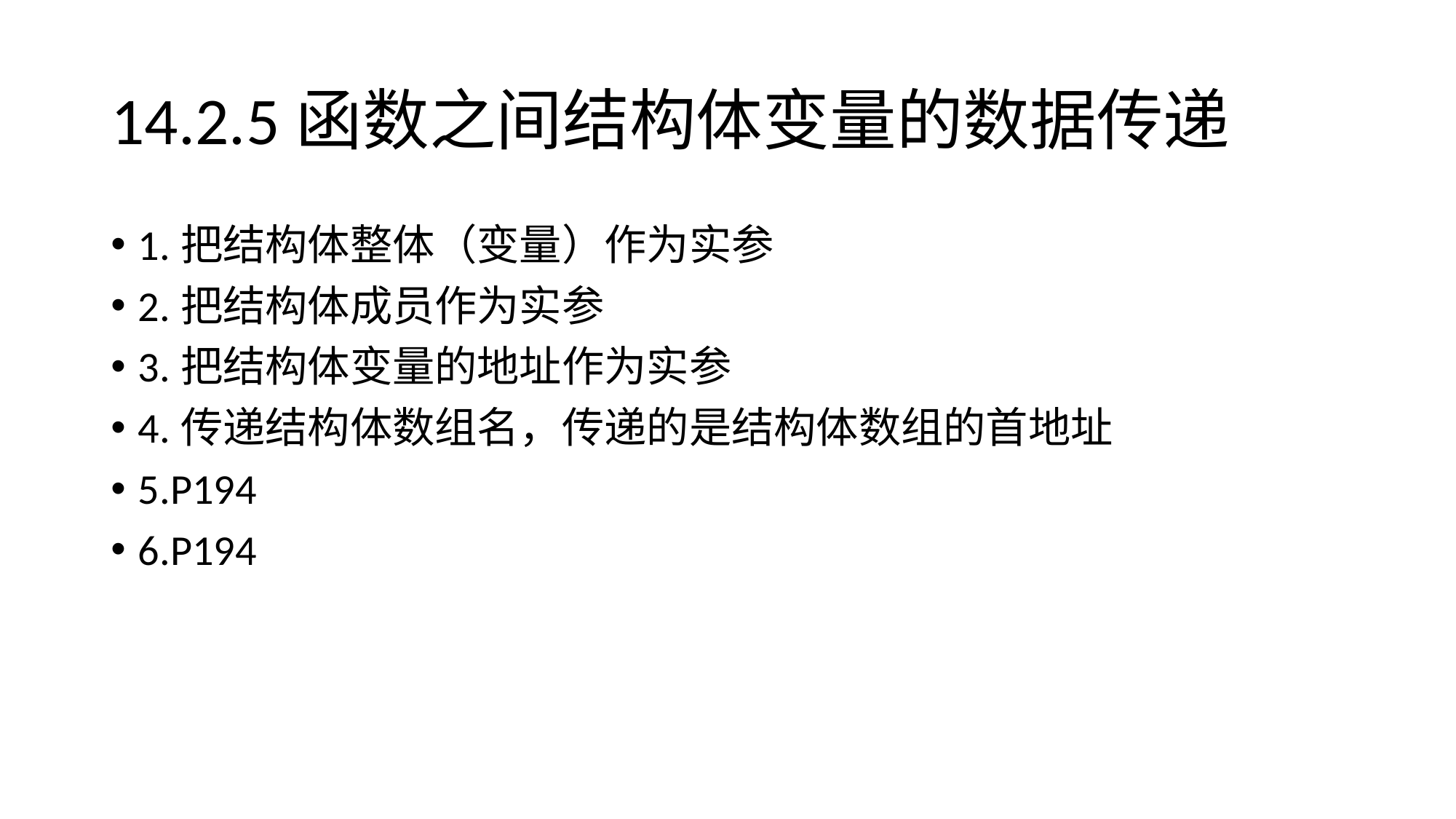

# 14.2.5函数之间结构体变量的数据传递
1.把结构体整体（变量）作为实参
2.把结构体成员作为实参
3.把结构体变量的地址作为实参
4.传递结构体数组名，传递的是结构体数组的首地址
5.P194
6.P194